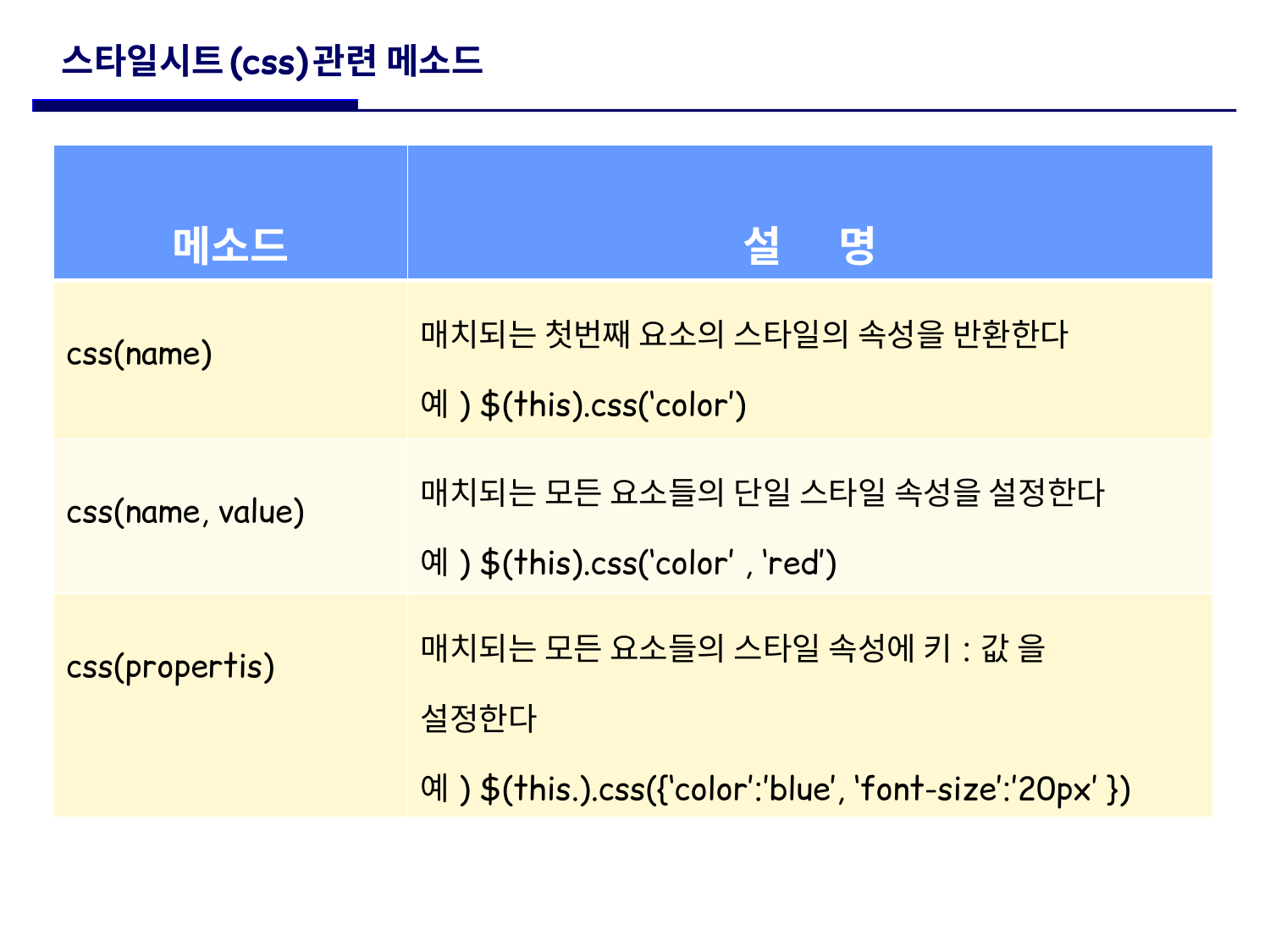

스타일시트(css)관련 메소드
메소드
| 메소드 | 설 명 |
| --- | --- |
| css(name) | 매치되는 첫번째 요소의 스타일의 속성을 반환한다 예) $(this).css(‘color’) |
| css(name, value) | 매치되는 모든 요소들의 단일 스타일 속성을 설정한다 예) $(this).css(‘color’ , ‘red’) |
| css(propertis) | 매치되는 모든 요소들의 스타일 속성에 키:값 을 설정한다 예) $(this.).css({‘color’:’blue’, ‘font-size’:’20px’ }) |